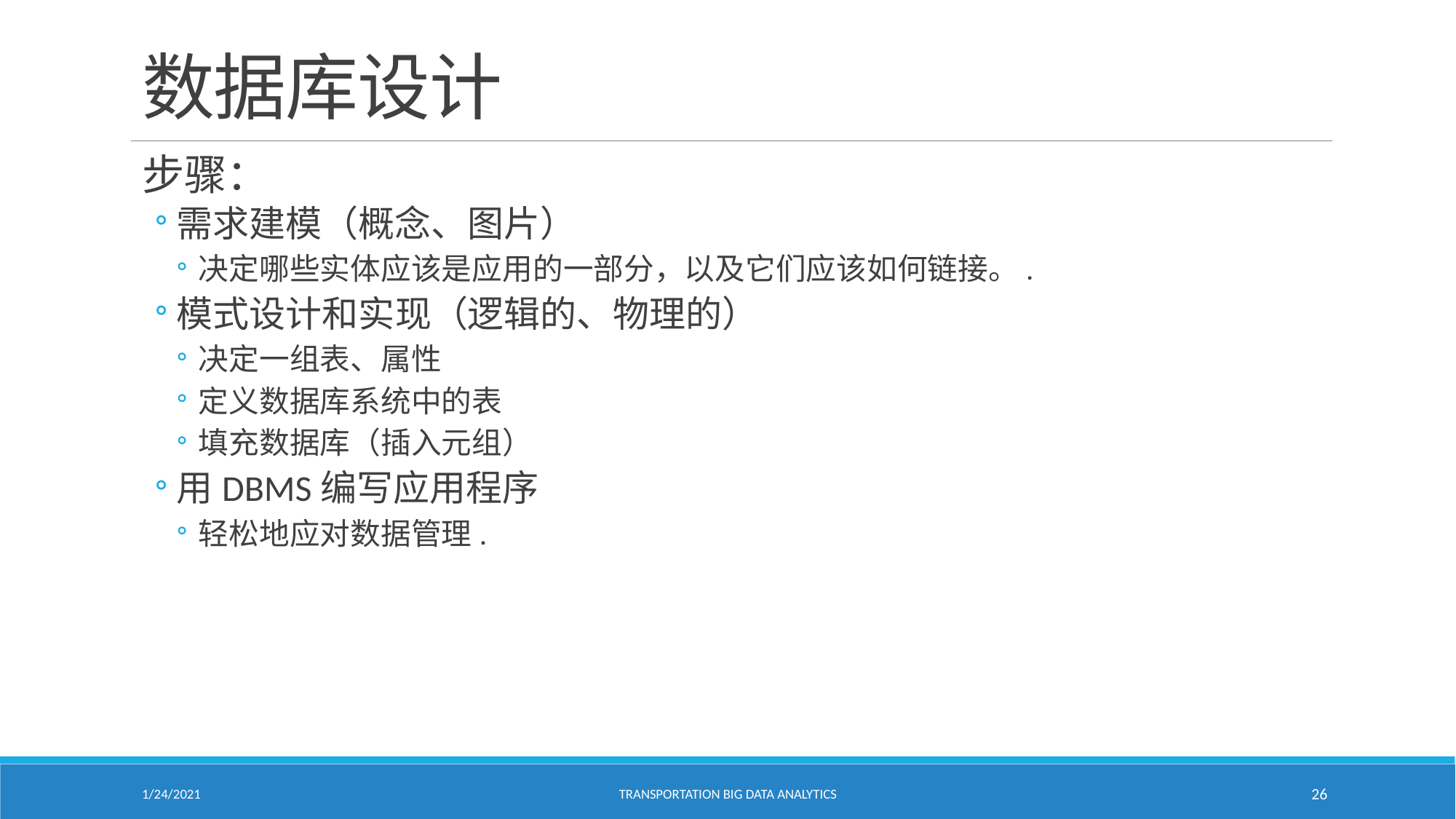

# 数据库设计
步骤：
需求建模（概念、图片）
决定哪些实体应该是应用的一部分，以及它们应该如何链接。.
模式设计和实现（逻辑的、物理的）
决定一组表、属性
定义数据库系统中的表
填充数据库（插入元组）
用DBMS编写应用程序
轻松地应对数据管理.
1/24/2021
Transportation Big Data Analytics
26